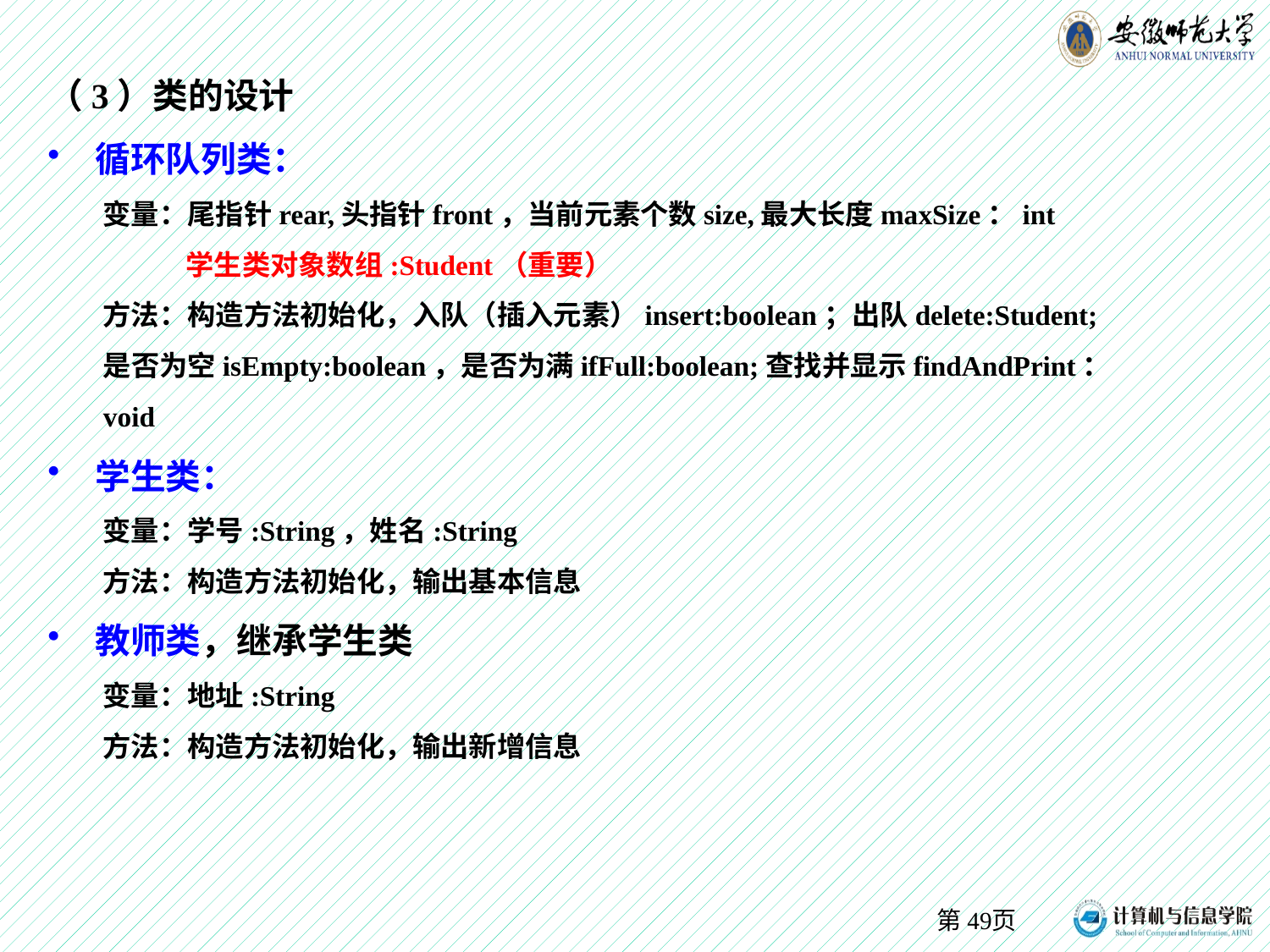

（3）类的设计
循环队列类：
变量：尾指针rear,头指针front，当前元素个数size,最大长度maxSize：int
            学生类对象数组:Student（重要）
方法：构造方法初始化，入队（插入元素）insert:boolean；出队delete:Student;
是否为空isEmpty:boolean，是否为满ifFull:boolean;查找并显示findAndPrint：void
学生类：
变量：学号:String，姓名:String
方法：构造方法初始化，输出基本信息
教师类，继承学生类
变量：地址:String
方法：构造方法初始化，输出新增信息
第49页